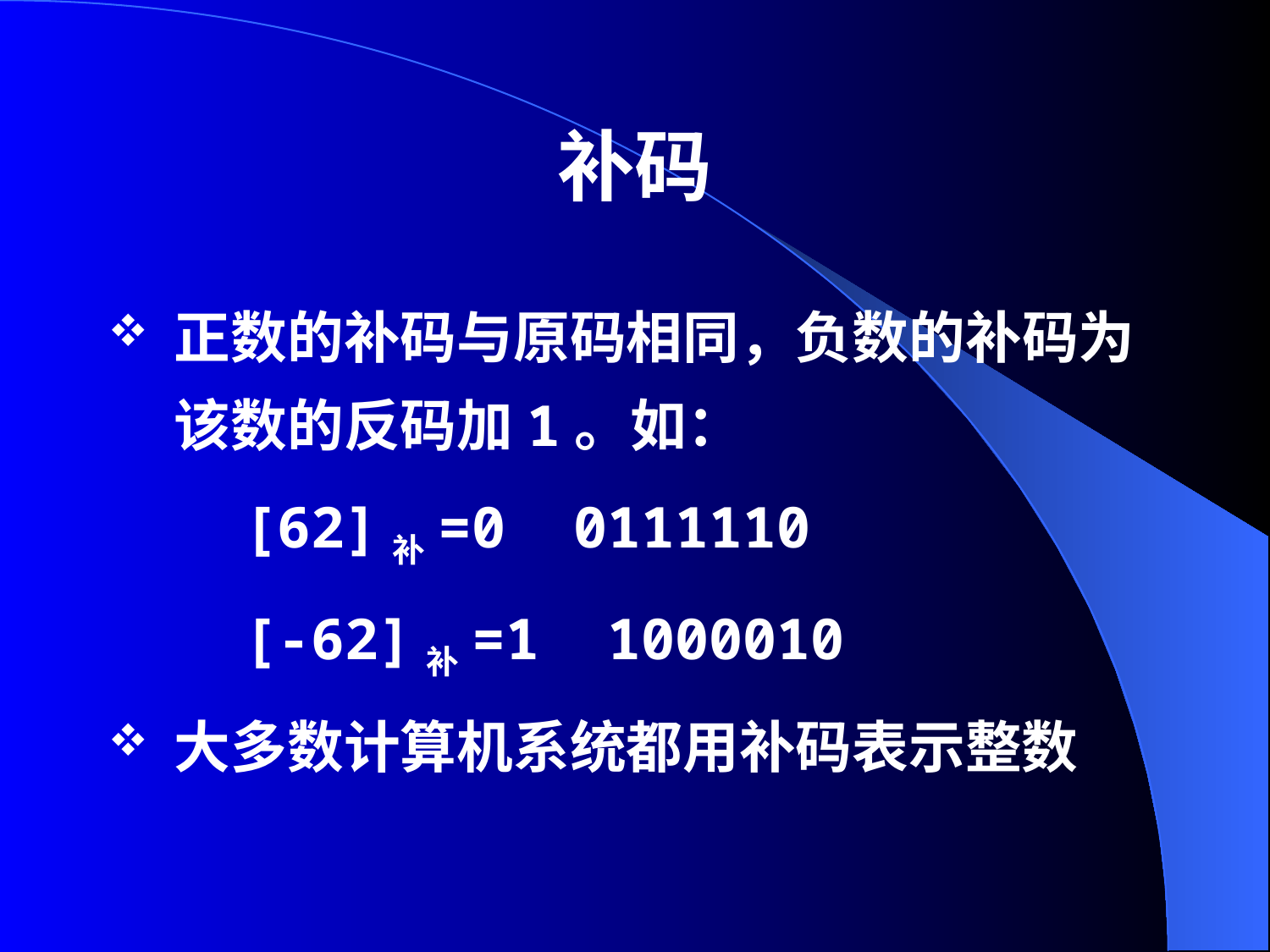

# 补码
正数的补码与原码相同，负数的补码为该数的反码加1。如：
    [62]补=0  0111110
    [-62]补=1  1000010
大多数计算机系统都用补码表示整数